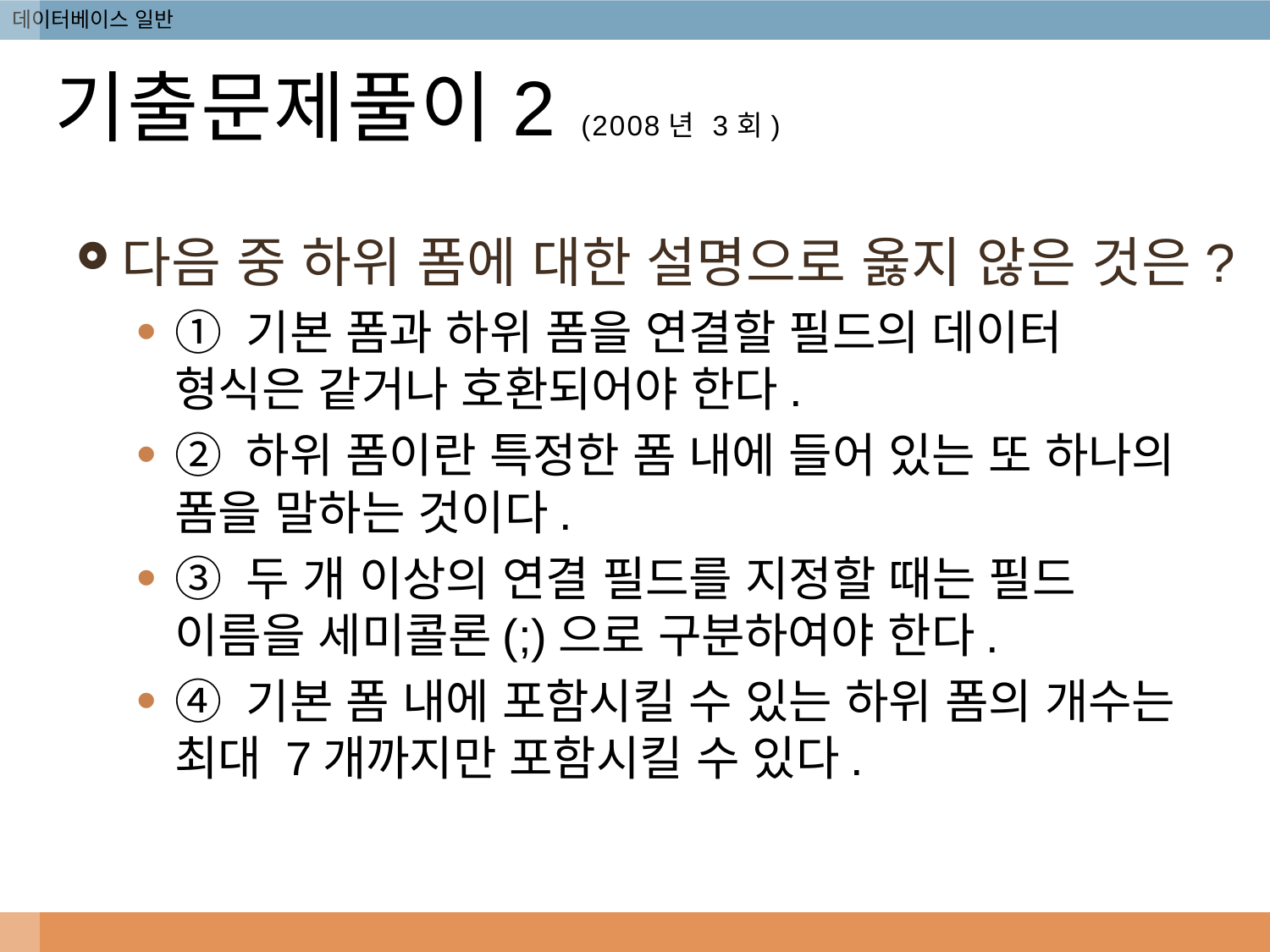

# 기출문제풀이2 (2008년 3회)
다음 중 하위 폼에 대한 설명으로 옳지 않은 것은?
① 기본 폼과 하위 폼을 연결할 필드의 데이터 형식은 같거나 호환되어야 한다.
② 하위 폼이란 특정한 폼 내에 들어 있는 또 하나의 폼을 말하는 것이다.
③ 두 개 이상의 연결 필드를 지정할 때는 필드 이름을 세미콜론(;)으로 구분하여야 한다.
④ 기본 폼 내에 포함시킬 수 있는 하위 폼의 개수는 최대 7개까지만 포함시킬 수 있다.